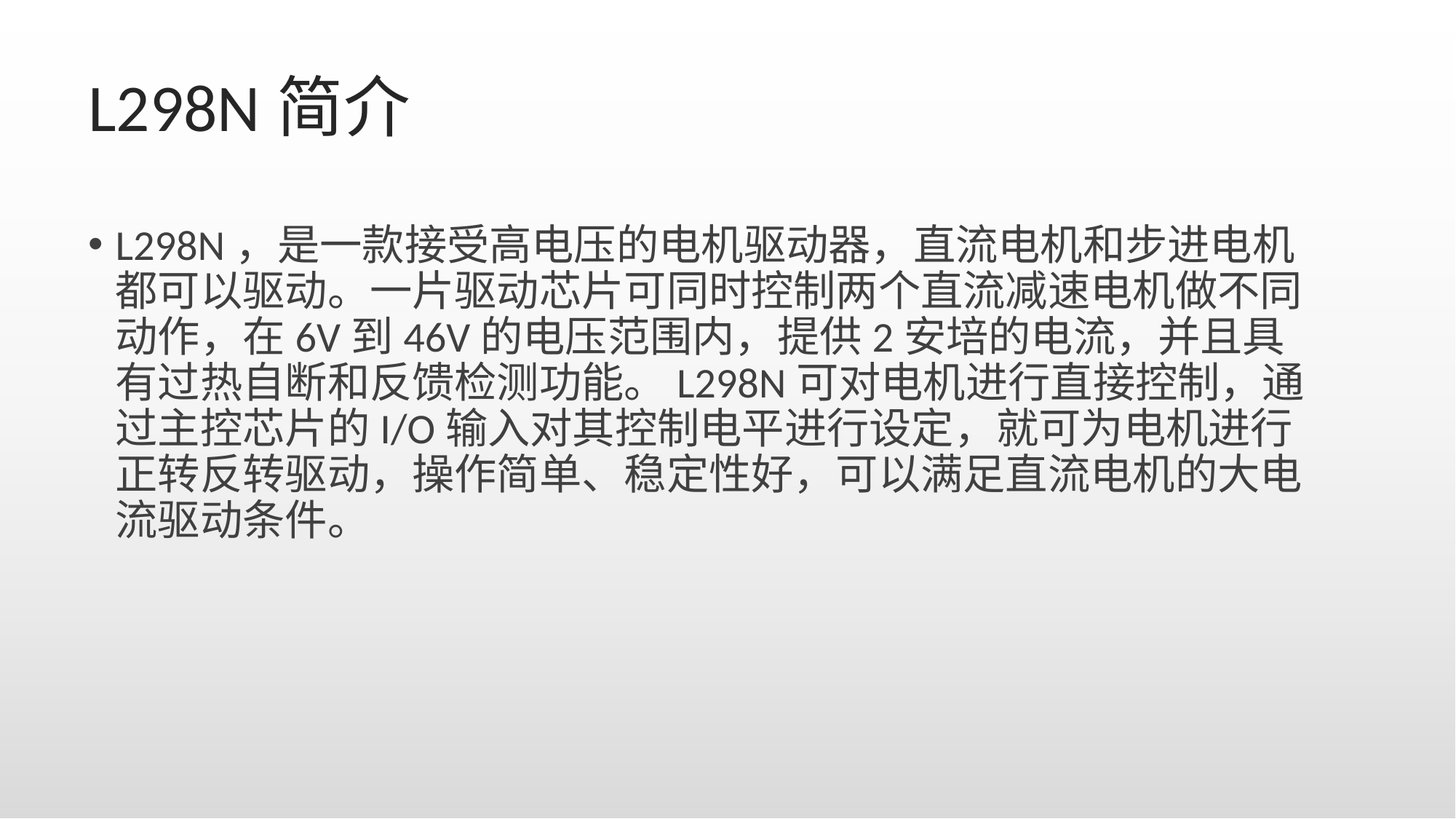

# L298N简介
L298N，是一款接受高电压的电机驱动器，直流电机和步进电机都可以驱动。一片驱动芯片可同时控制两个直流减速电机做不同动作，在6V到46V的电压范围内，提供2安培的电流，并且具有过热自断和反馈检测功能。L298N可对电机进行直接控制，通过主控芯片的I/O输入对其控制电平进行设定，就可为电机进行正转反转驱动，操作简单、稳定性好，可以满足直流电机的大电流驱动条件。